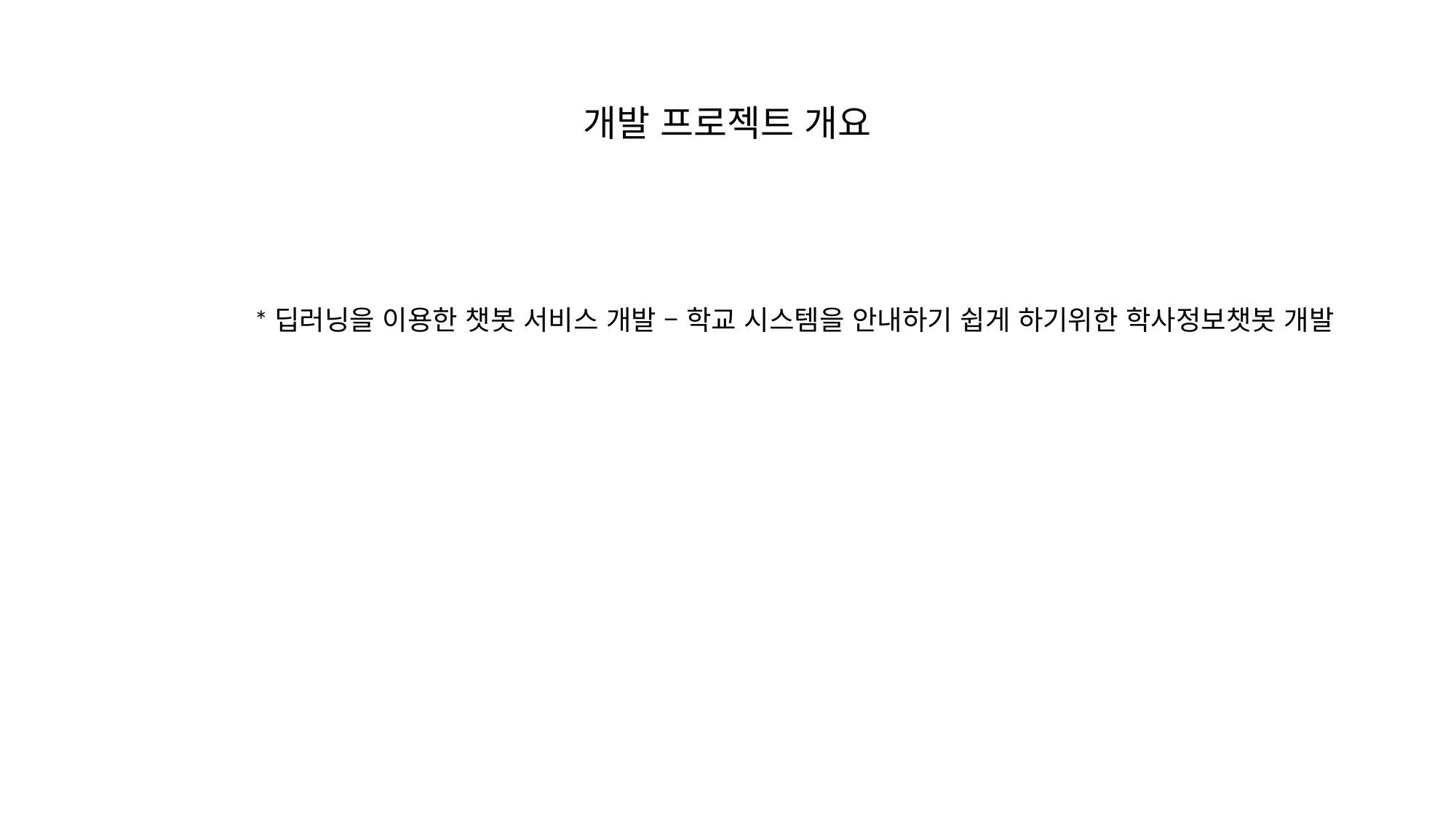

개발 프로젝트 개요
*딥러닝을 이용한 챗봇 서비스 개발 – 학교 시스템을 안내하기 쉽게 하기위한 학사정보챗봇 개발